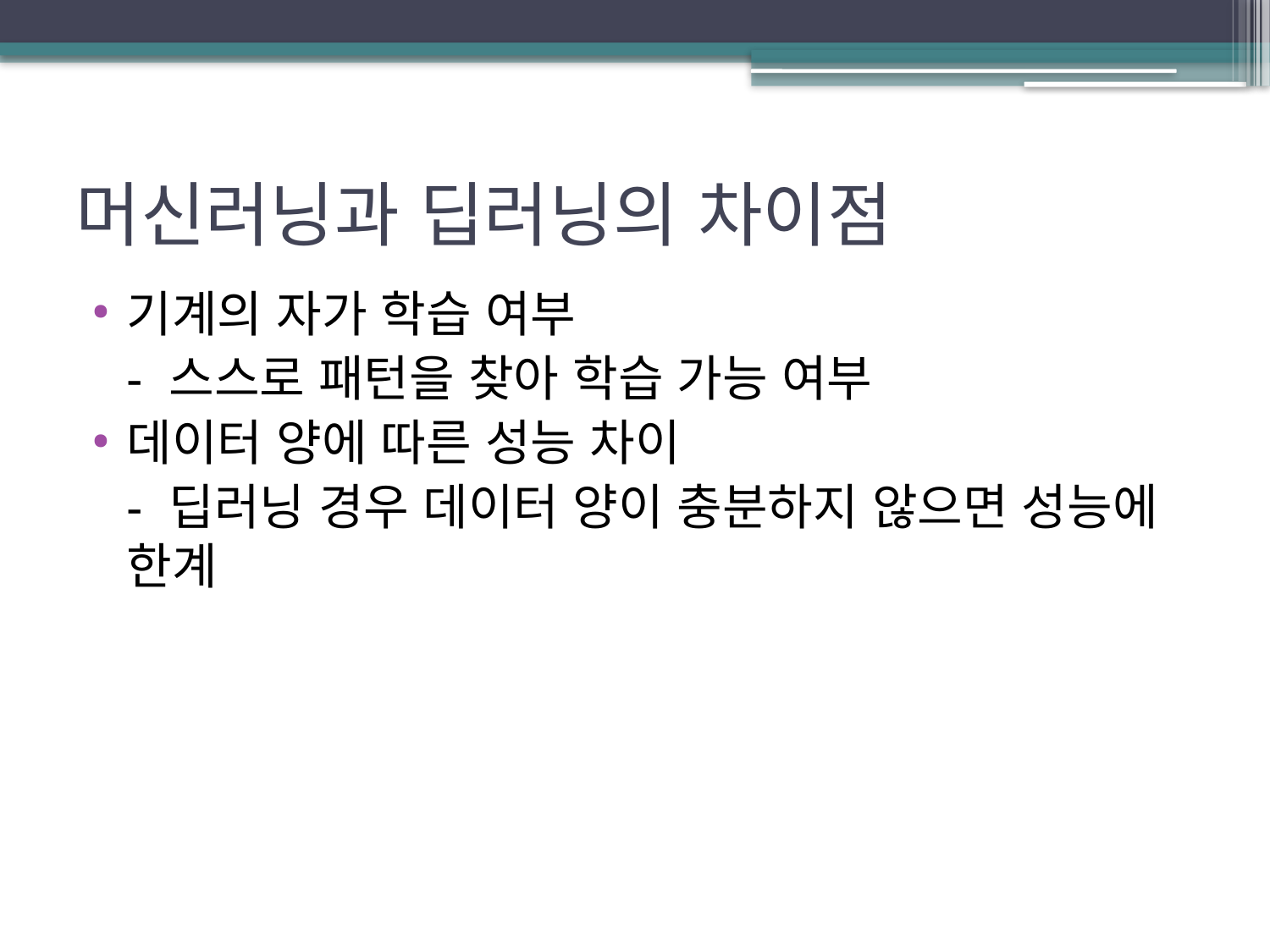

# 머신러닝과 딥러닝의 차이점
기계의 자가 학습 여부
	- 스스로 패턴을 찾아 학습 가능 여부
데이터 양에 따른 성능 차이
	- 딥러닝 경우 데이터 양이 충분하지 않으면 성능에 한계